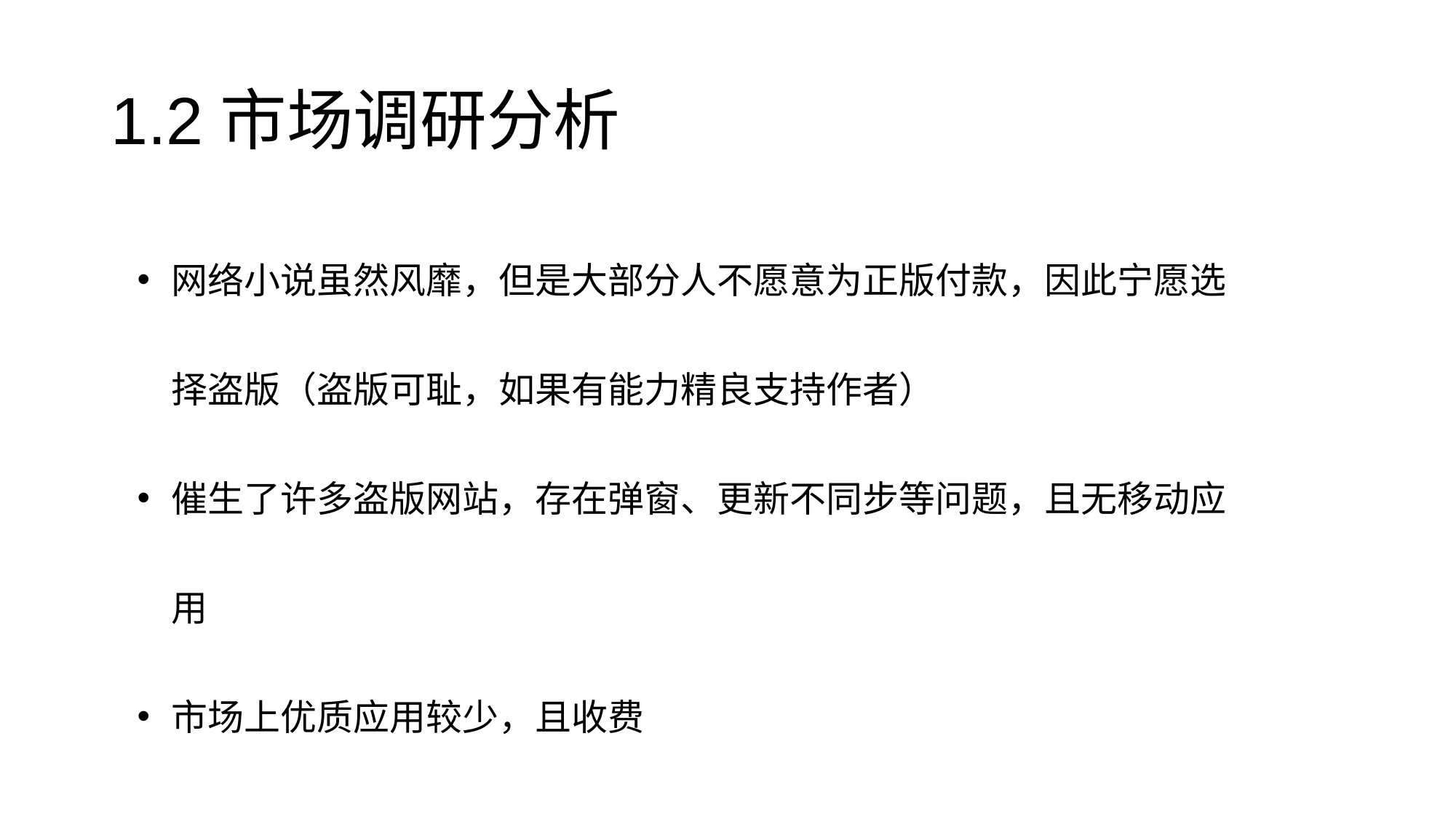

# 1.2	市场调研分析
网络小说虽然风靡，但是大部分人不愿意为正版付款，因此宁愿选择盗版（盗版可耻，如果有能力精良支持作者）
催生了许多盗版网站，存在弹窗、更新不同步等问题，且无移动应用
市场上优质应用较少，且收费